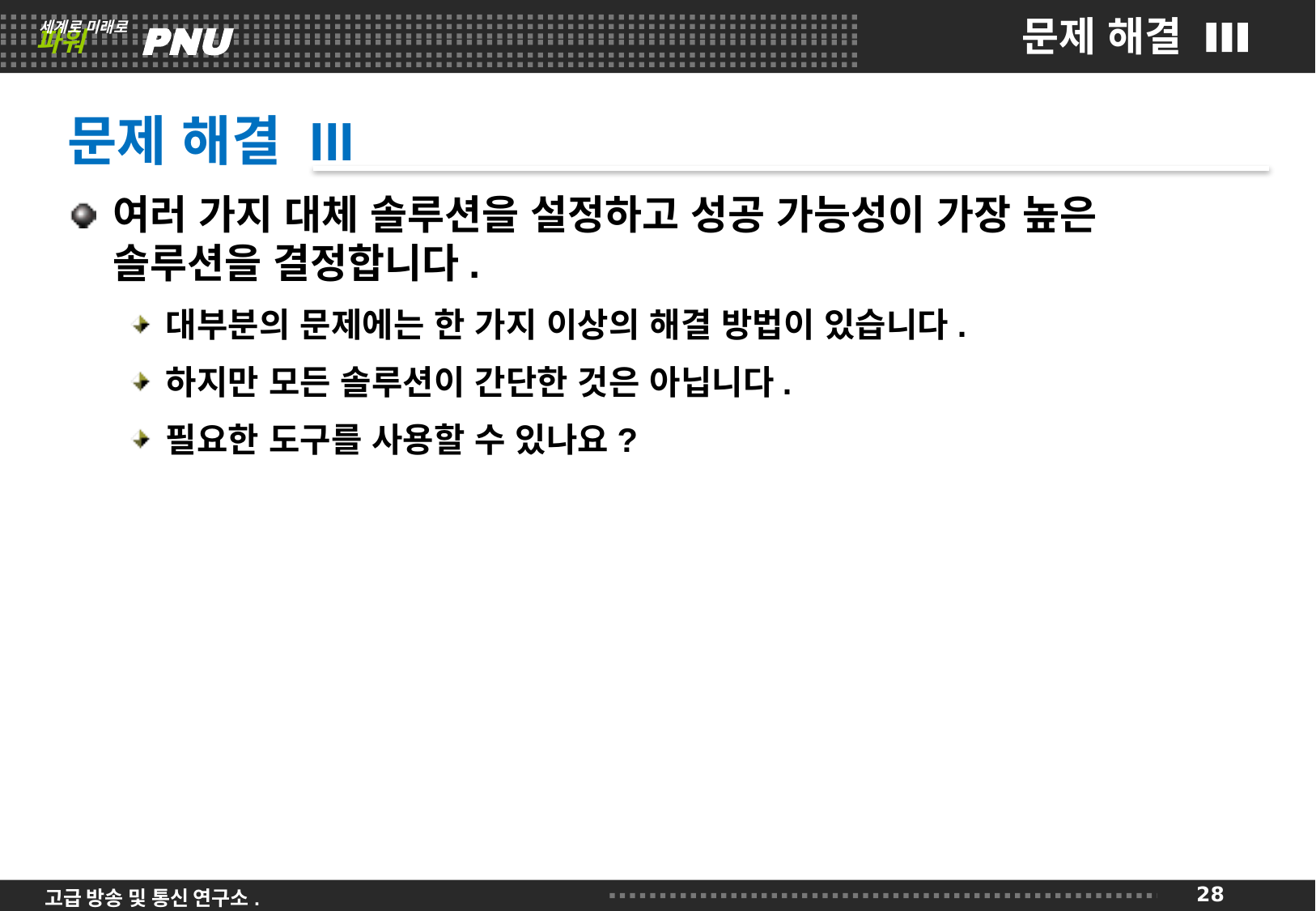

# 문제 해결 III
문제 해결 III
여러 가지 대체 솔루션을 설정하고 성공 가능성이 가장 높은 솔루션을 결정합니다.
대부분의 문제에는 한 가지 이상의 해결 방법이 있습니다.
하지만 모든 솔루션이 간단한 것은 아닙니다.
필요한 도구를 사용할 수 있나요?